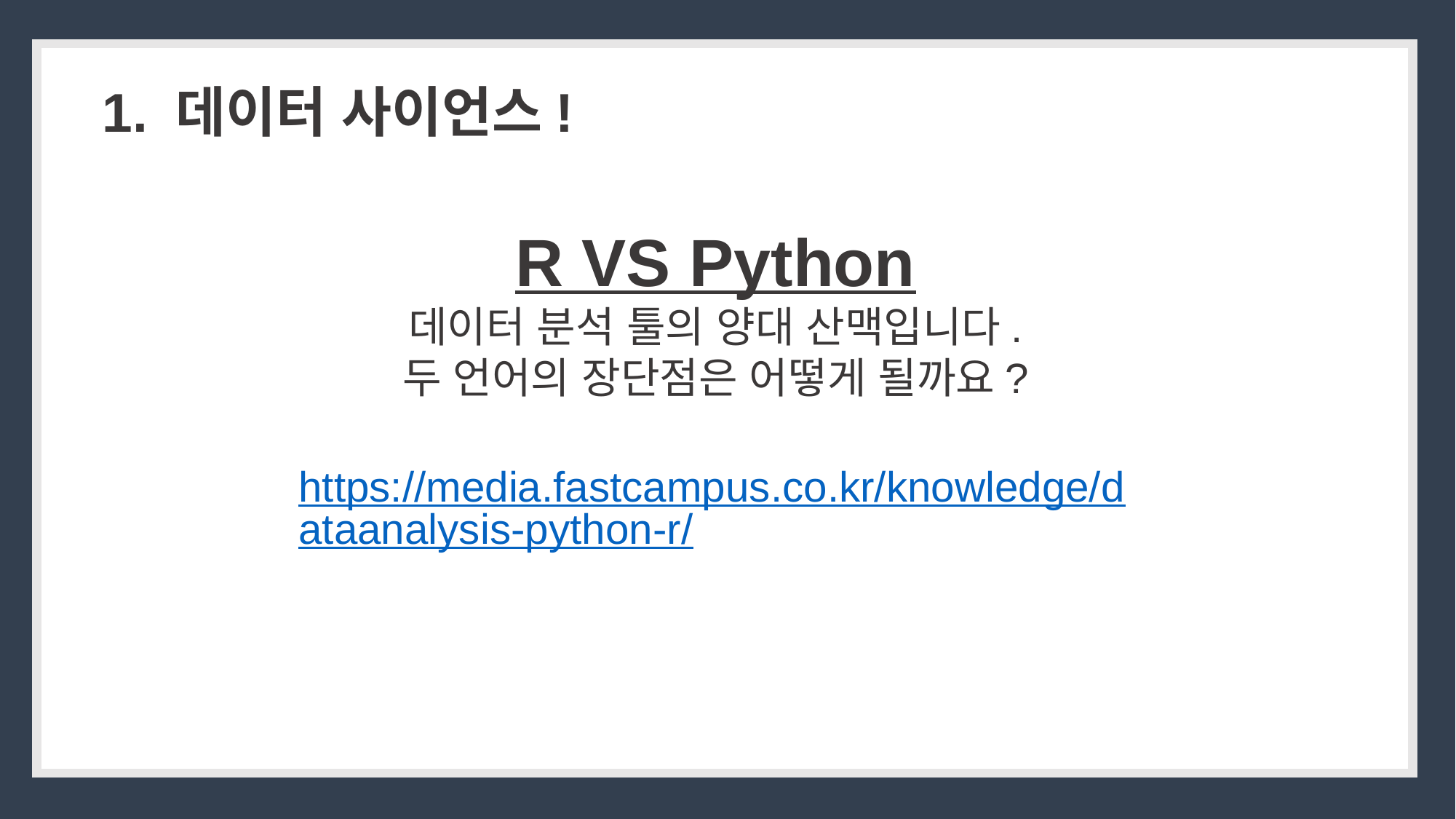

1. 데이터 사이언스!
R VS Python
데이터 분석 툴의 양대 산맥입니다.
두 언어의 장단점은 어떻게 될까요?
https://media.fastcampus.co.kr/knowledge/dataanalysis-python-r/